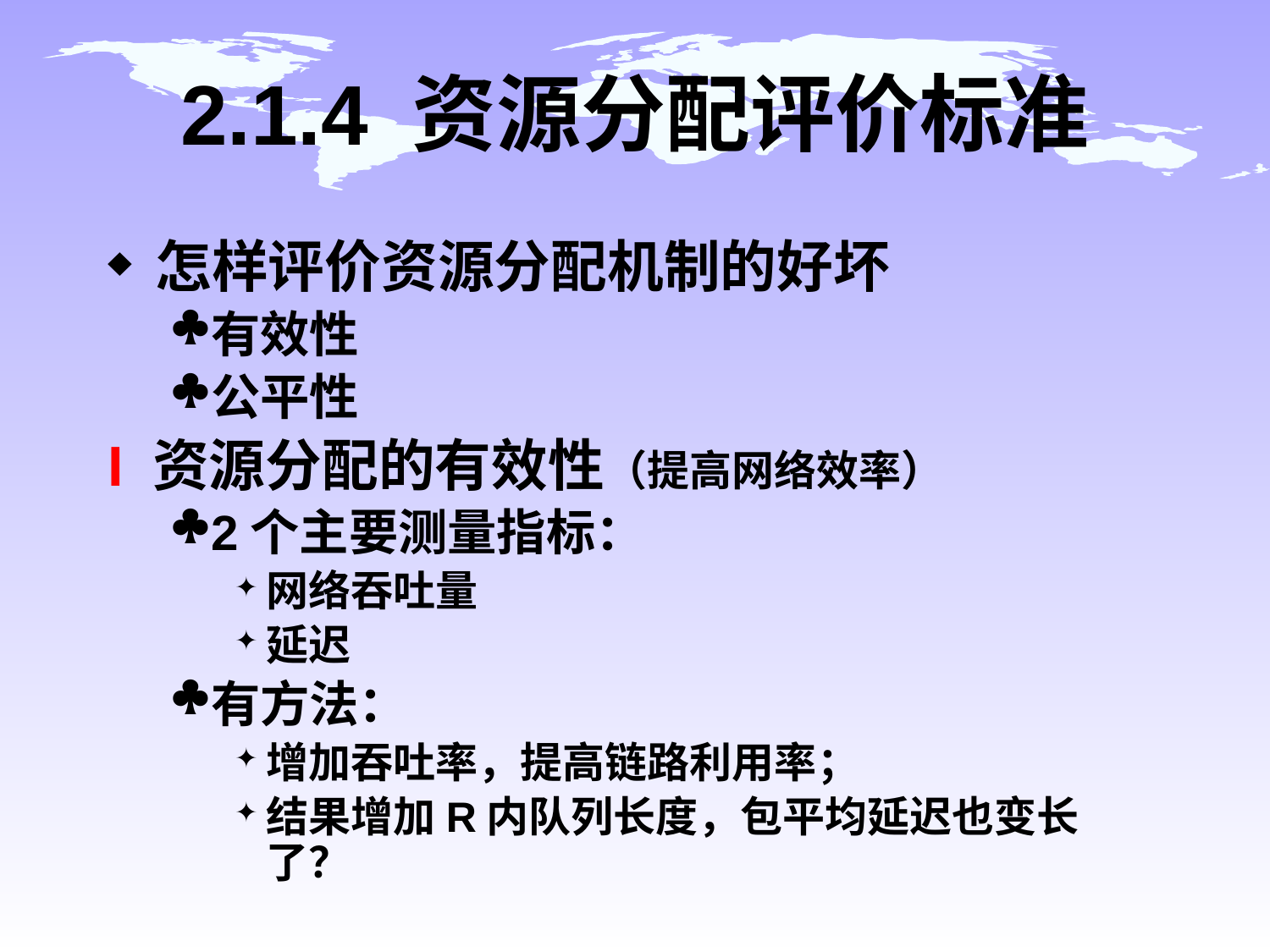

# 2.1.4 资源分配评价标准
怎样评价资源分配机制的好坏
有效性
公平性
I 资源分配的有效性（提高网络效率）
2个主要测量指标：
网络吞吐量
延迟
有方法：
增加吞吐率，提高链路利用率；
结果增加R内队列长度，包平均延迟也变长了？